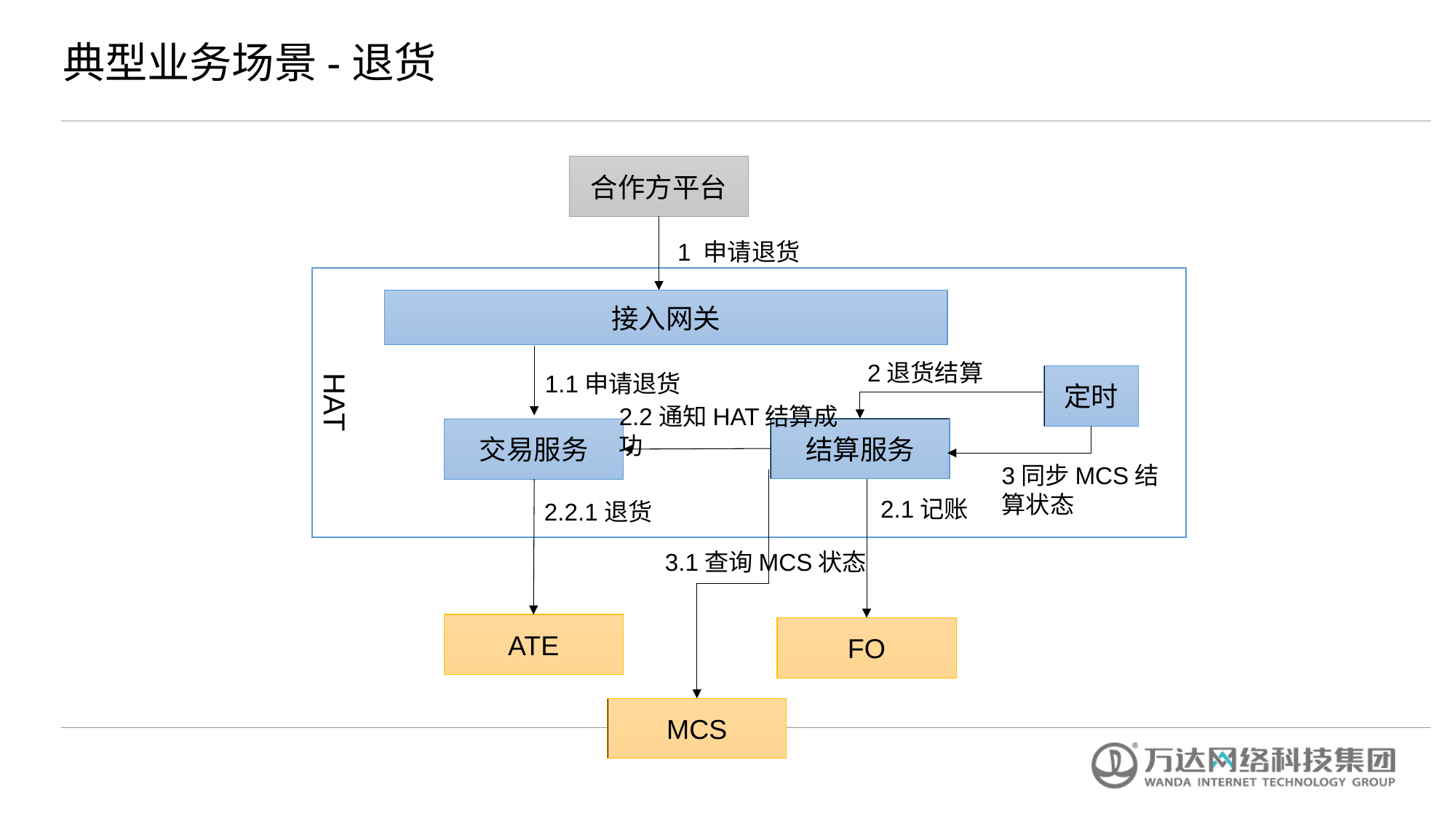

典型业务场景-退货
合作方平台
1 申请退货
HAT
接入网关
2退货结算
1.1申请退货
定时
2.2通知HAT结算成功
结算服务
交易服务
3同步MCS结算状态
2.1记账
2.2.1退货
3.1查询MCS状态
ATE
FO
MCS